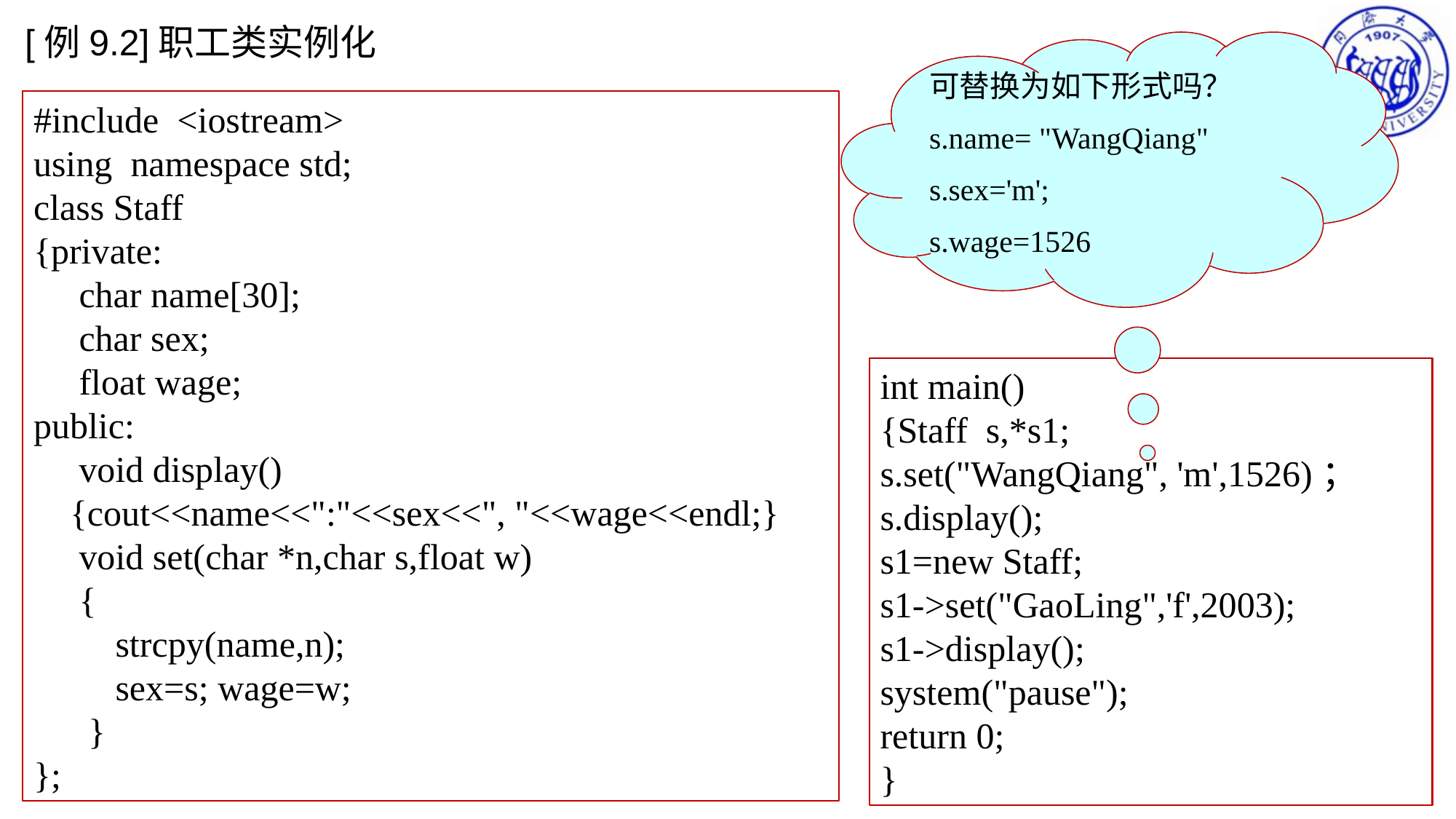

[例9.2]职工类实例化
可替换为如下形式吗？
s.name= "WangQiang"
s.sex='m';
s.wage=1526
#include  <iostream>
using  namespace std;
class Staff
{private:
     char name[30];
     char sex;
     float wage;
public:
     void display()
    {cout<<name<<":"<<sex<<", "<<wage<<endl;}
     void set(char *n,char s,float w)
     {
         strcpy(name,n);
         sex=s; wage=w;
      }
};
int main()
{Staff  s,*s1;
s.set("WangQiang", 'm',1526)；  s.display();
s1=new Staff;
s1->set("GaoLing",'f',2003);
s1->display();
system("pause");
return 0;
}